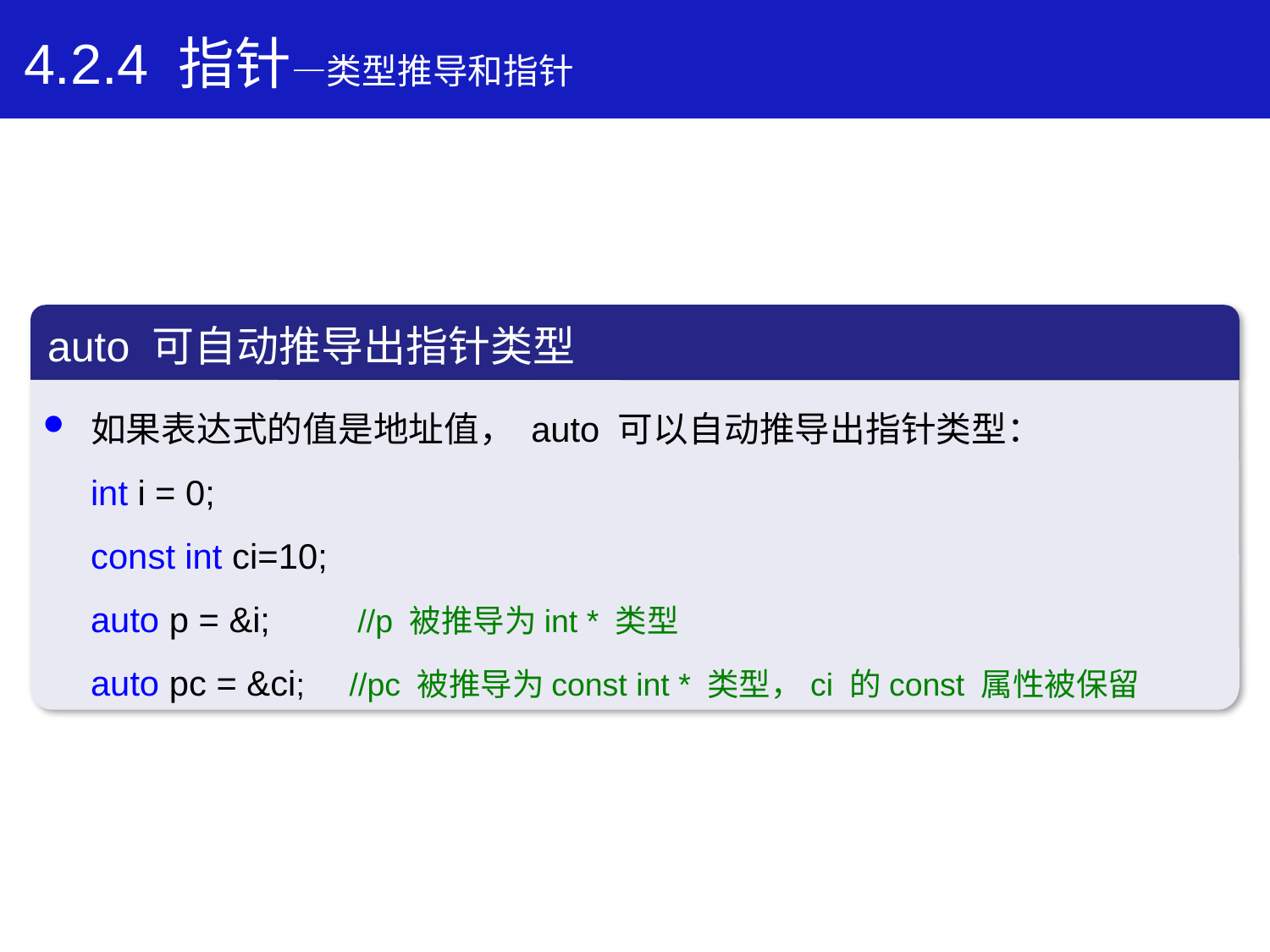

4.2.4 指针—类型推导和指针
学习目标
auto 可自动推导出指针类型
如果表达式的值是地址值， auto 可以自动推导出指针类型：
int i = 0;
const int ci=10;
auto p = &i;         //p 被推导为int * 类型
auto pc = &ci;     //pc 被推导为const int * 类型，ci 的const 属性被保留
28